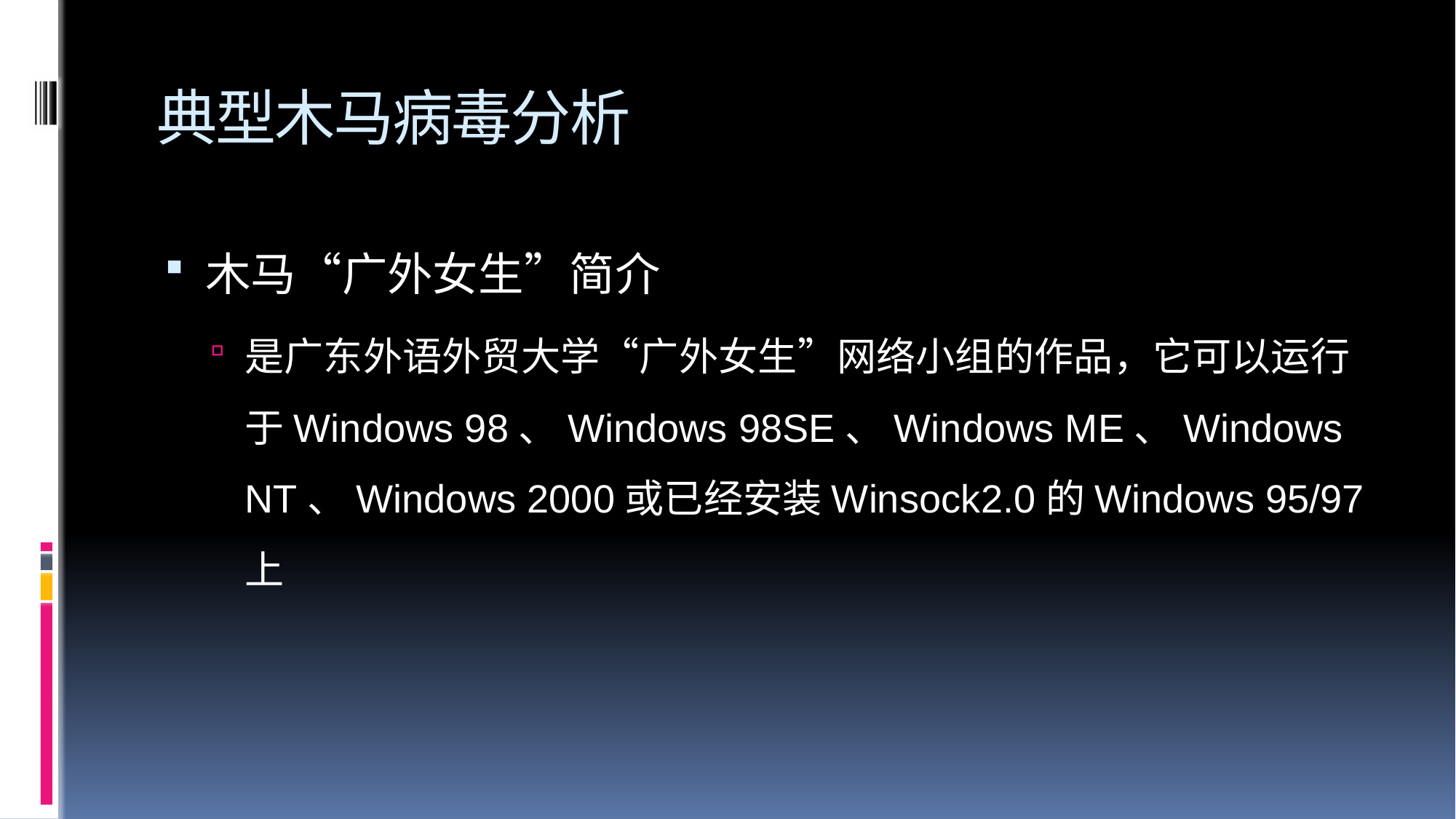

# 典型木马病毒分析
木马“广外女生”简介
是广东外语外贸大学“广外女生”网络小组的作品，它可以运行于Windows 98、Windows 98SE、Windows ME、Windows NT、Windows 2000或已经安装Winsock2.0的Windows 95/97上